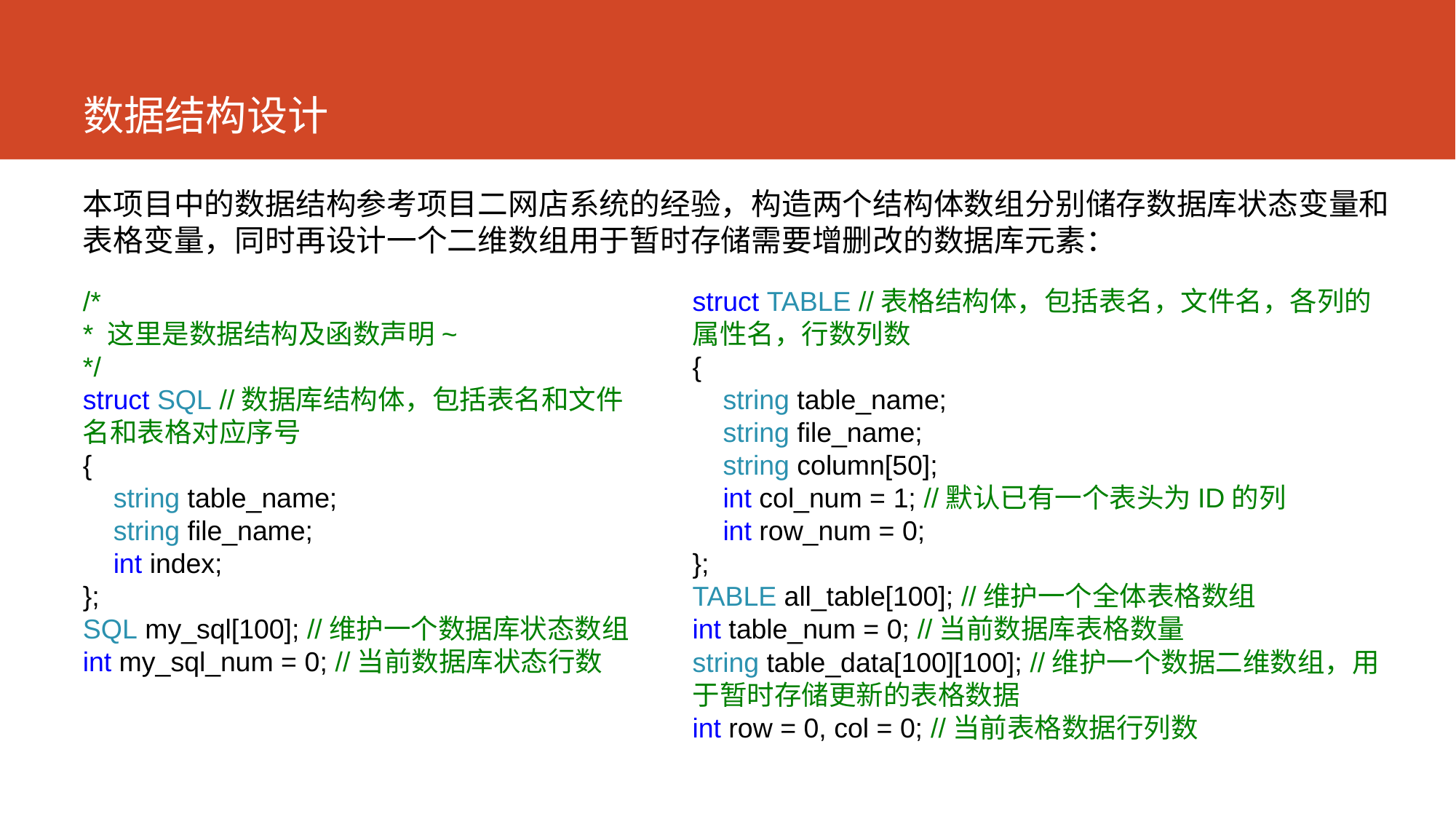

# 数据结构设计
本项目中的数据结构参考项目二网店系统的经验，构造两个结构体数组分别储存数据库状态变量和表格变量，同时再设计一个二维数组用于暂时存储需要增删改的数据库元素：
/*
* 这里是数据结构及函数声明~
*/
struct SQL //数据库结构体，包括表名和文件名和表格对应序号
{
    string table_name;
    string file_name;
    int index;
};
SQL my_sql[100]; //维护一个数据库状态数组
int my_sql_num = 0; //当前数据库状态行数
struct TABLE //表格结构体，包括表名，文件名，各列的属性名，行数列数
{
    string table_name;
    string file_name;
    string column[50];
    int col_num = 1; //默认已有一个表头为ID的列
    int row_num = 0;
};
TABLE all_table[100]; //维护一个全体表格数组
int table_num = 0; //当前数据库表格数量
string table_data[100][100]; //维护一个数据二维数组，用于暂时存储更新的表格数据
int row = 0, col = 0; //当前表格数据行列数